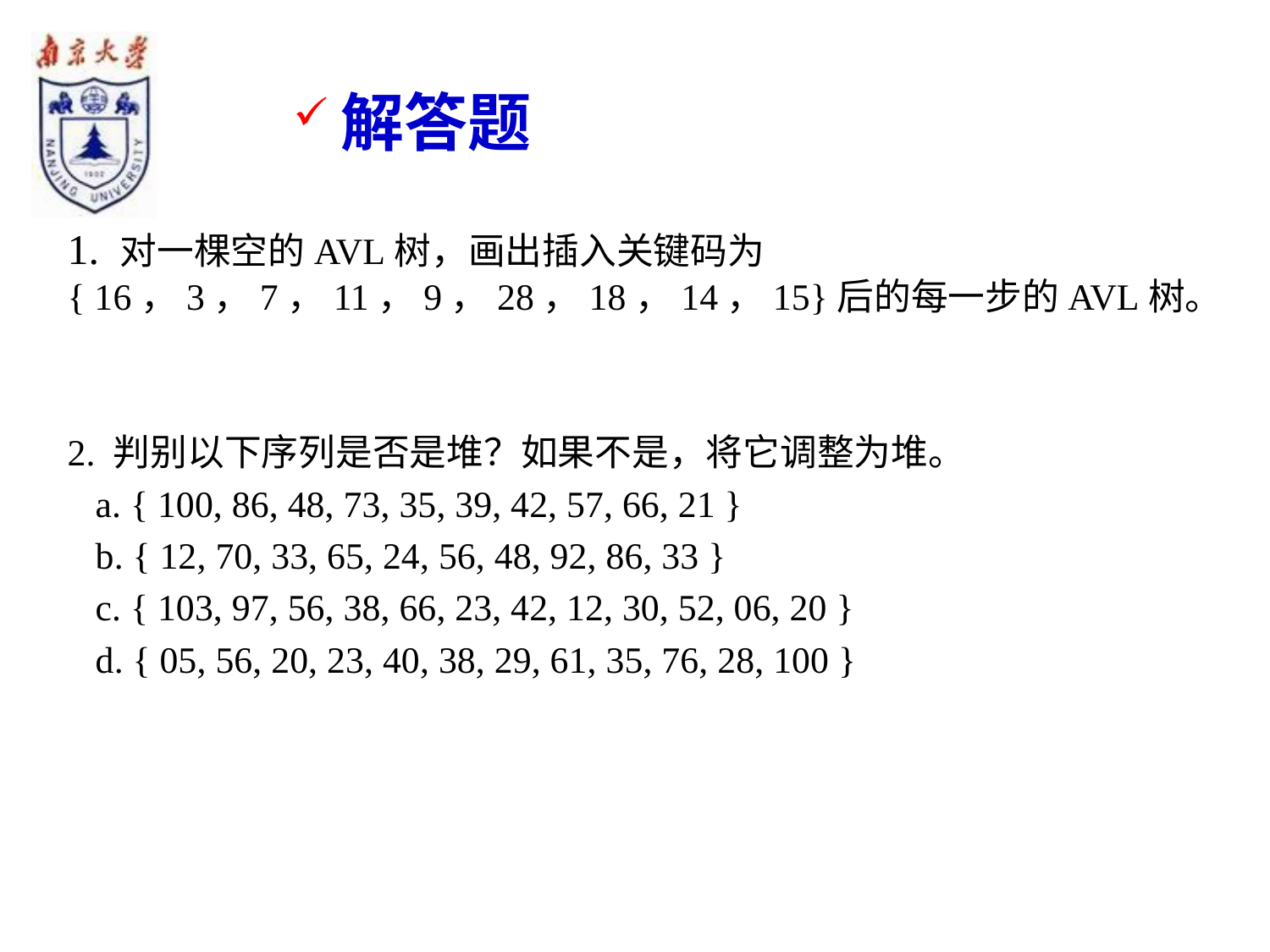

解答题
1. 对一棵空的AVL树，画出插入关键码为{ 16，3，7，11，9，28，18，14，15}后的每一步的AVL树。

2. 判别以下序列是否是堆？如果不是，将它调整为堆。
   a. { 100, 86, 48, 73, 35, 39, 42, 57, 66, 21 }
   b. { 12, 70, 33, 65, 24, 56, 48, 92, 86, 33 }
   c. { 103, 97, 56, 38, 66, 23, 42, 12, 30, 52, 06, 20 }
   d. { 05, 56, 20, 23, 40, 38, 29, 61, 35, 76, 28, 100 }